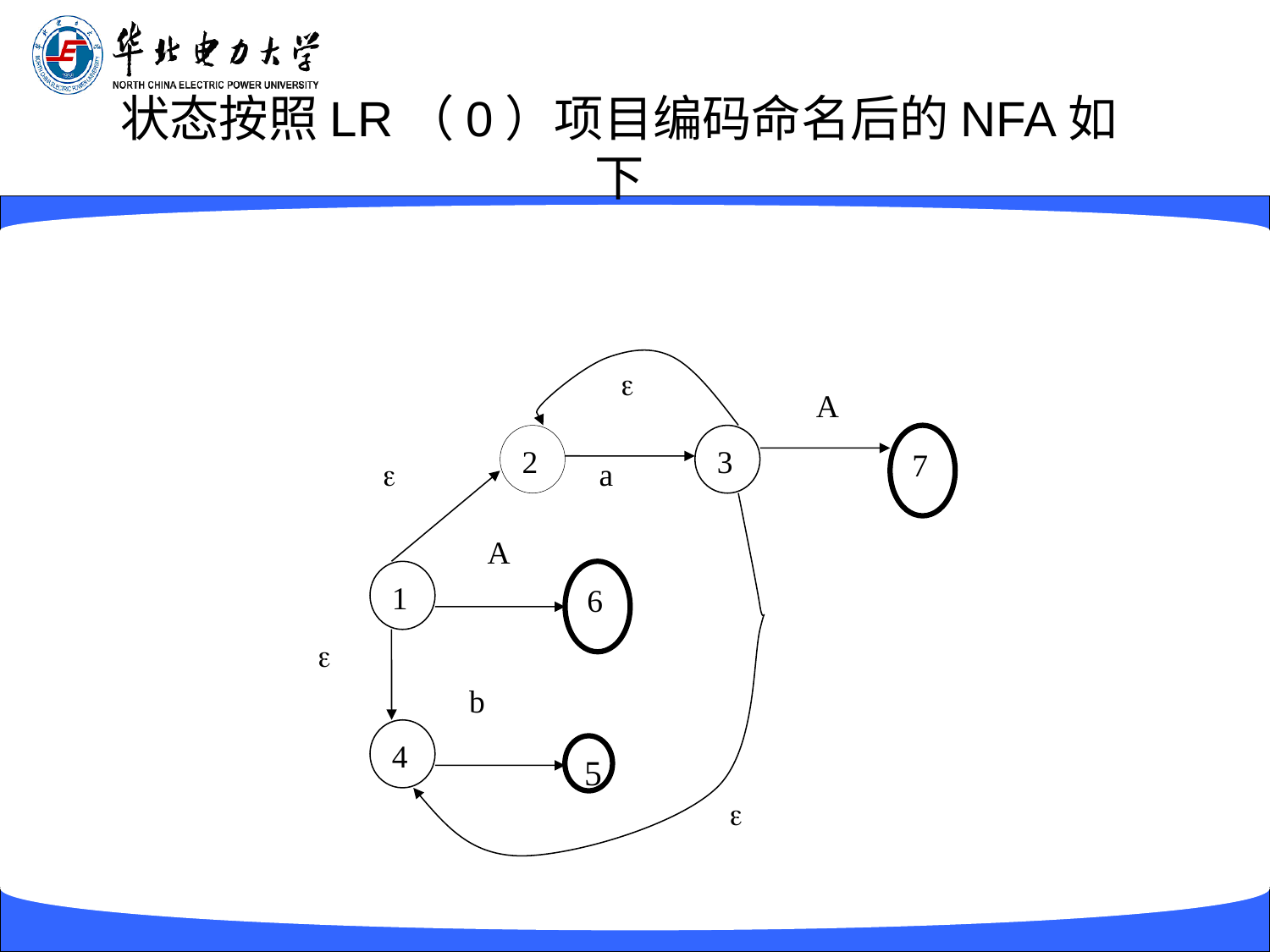

# 状态按照LR（0）项目编码命名后的NFA如下

ε
A
2
3
7
ε
a

A
1
6

ε

b
4
5

ε